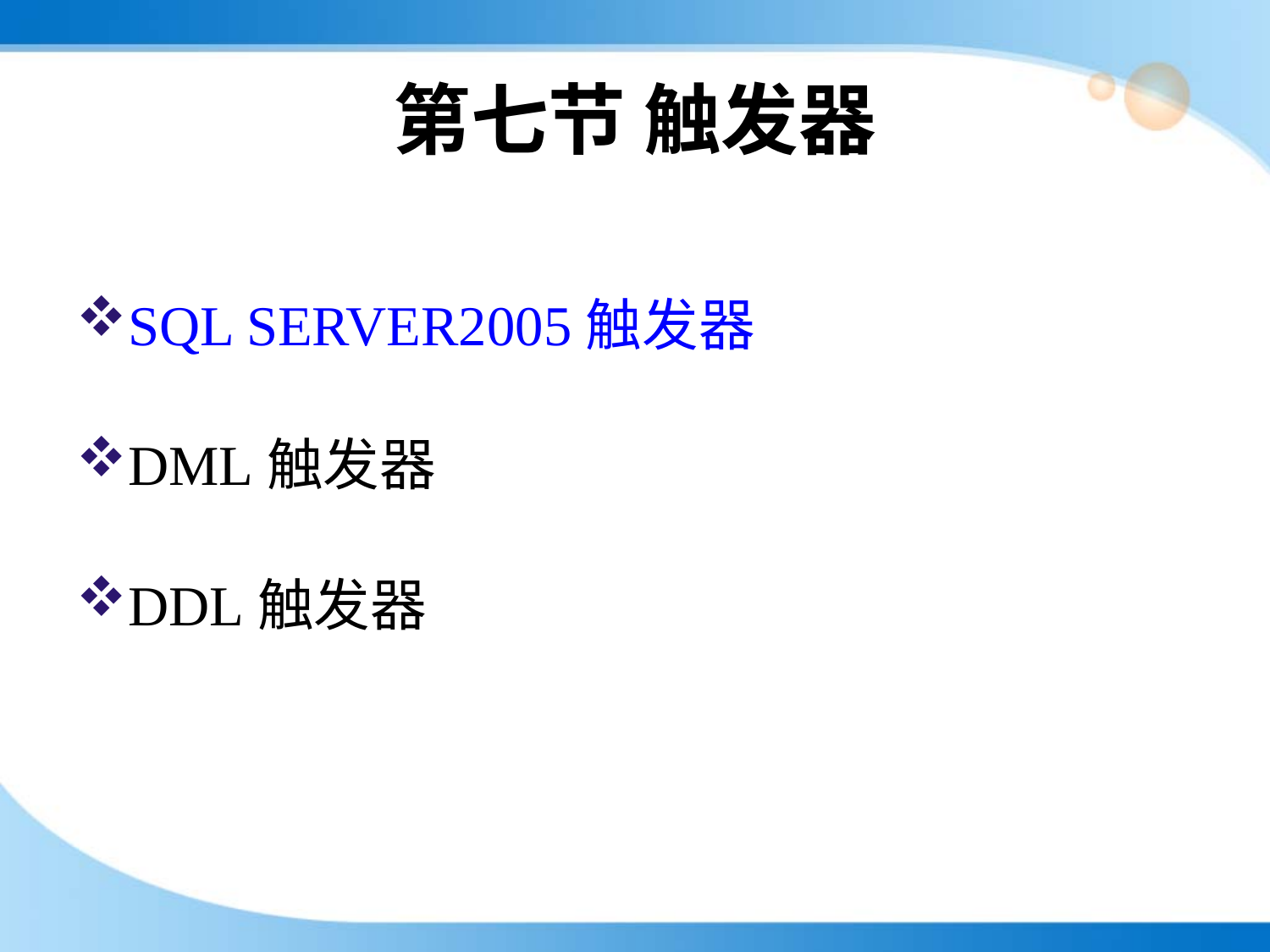

# 第七节 触发器
SQL SERVER2005触发器
DML触发器
DDL触发器